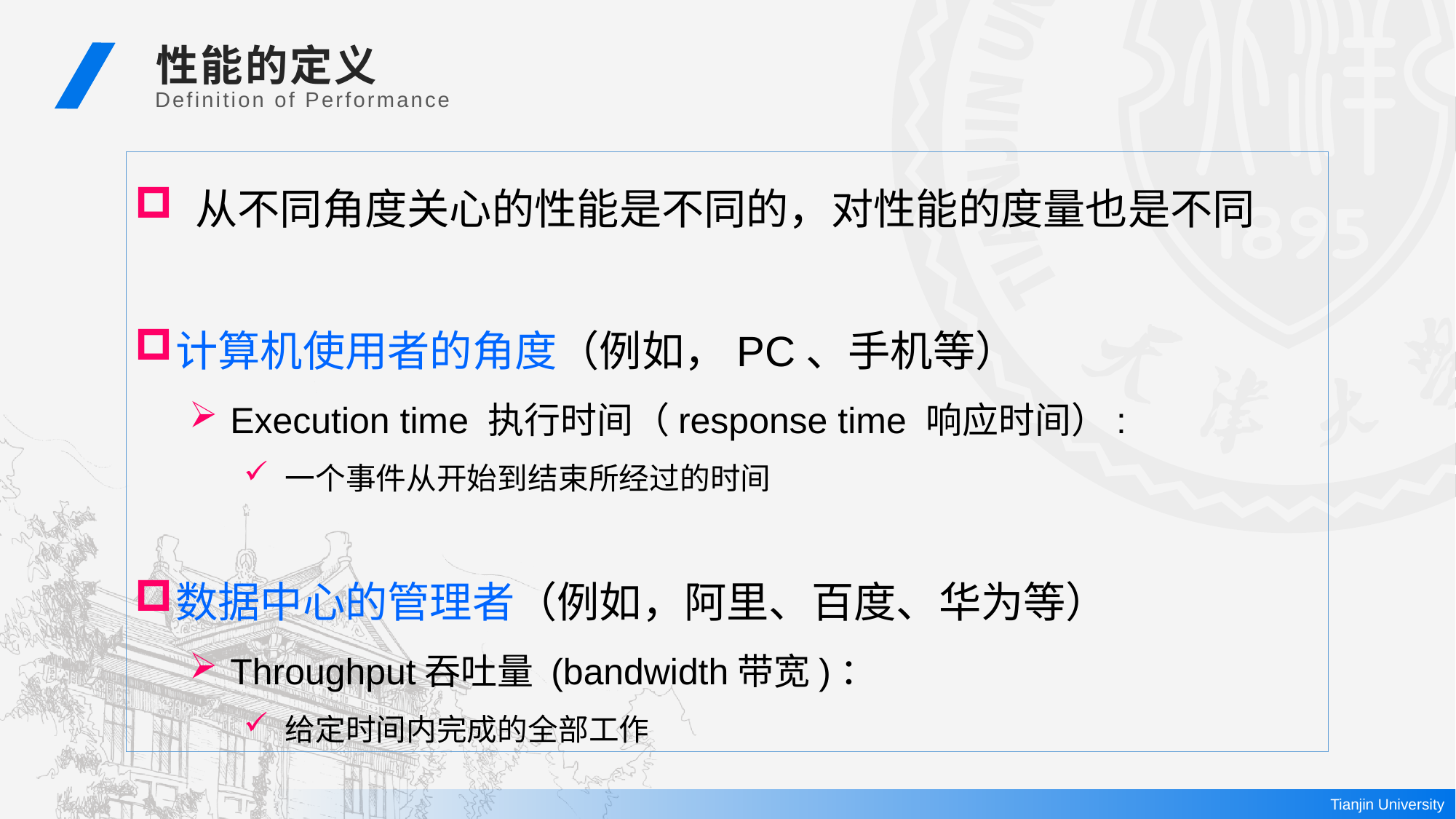

性能的定义
   Definition of Performance
 从不同角度关心的性能是不同的，对性能的度量也是不同

计算机使用者的角度（例如，PC、手机等）
Execution time 执行时间（response time 响应时间）:
一个事件从开始到结束所经过的时间

数据中心的管理者（例如，阿里、百度、华为等）
Throughput吞吐量 (bandwidth带宽)：
给定时间内完成的全部工作